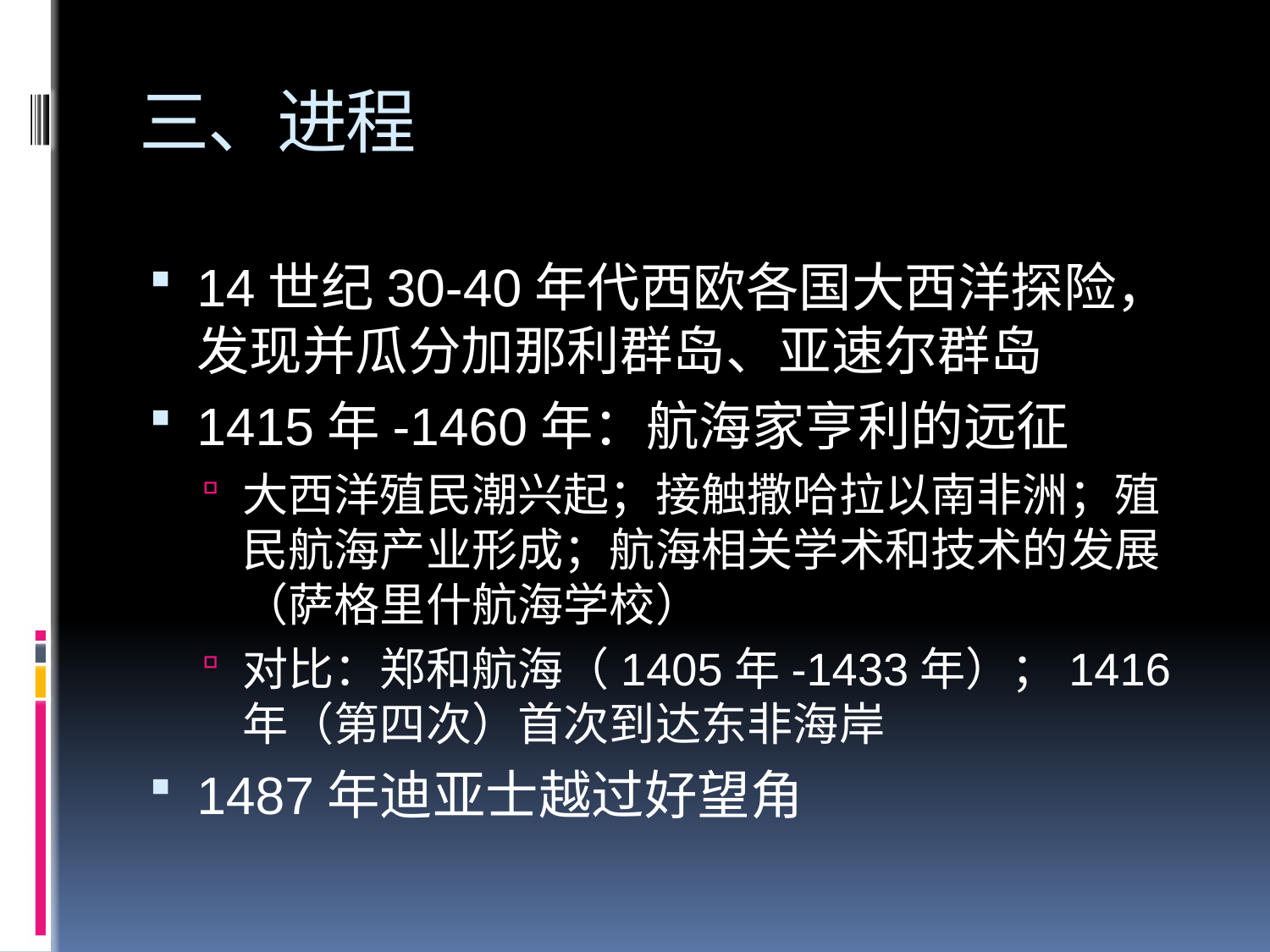

# 三、进程
14世纪30-40年代西欧各国大西洋探险，发现并瓜分加那利群岛、亚速尔群岛
1415年-1460年：航海家亨利的远征
大西洋殖民潮兴起；接触撒哈拉以南非洲；殖民航海产业形成；航海相关学术和技术的发展（萨格里什航海学校）
对比：郑和航海（1405年-1433年）；1416年（第四次）首次到达东非海岸
1487年迪亚士越过好望角